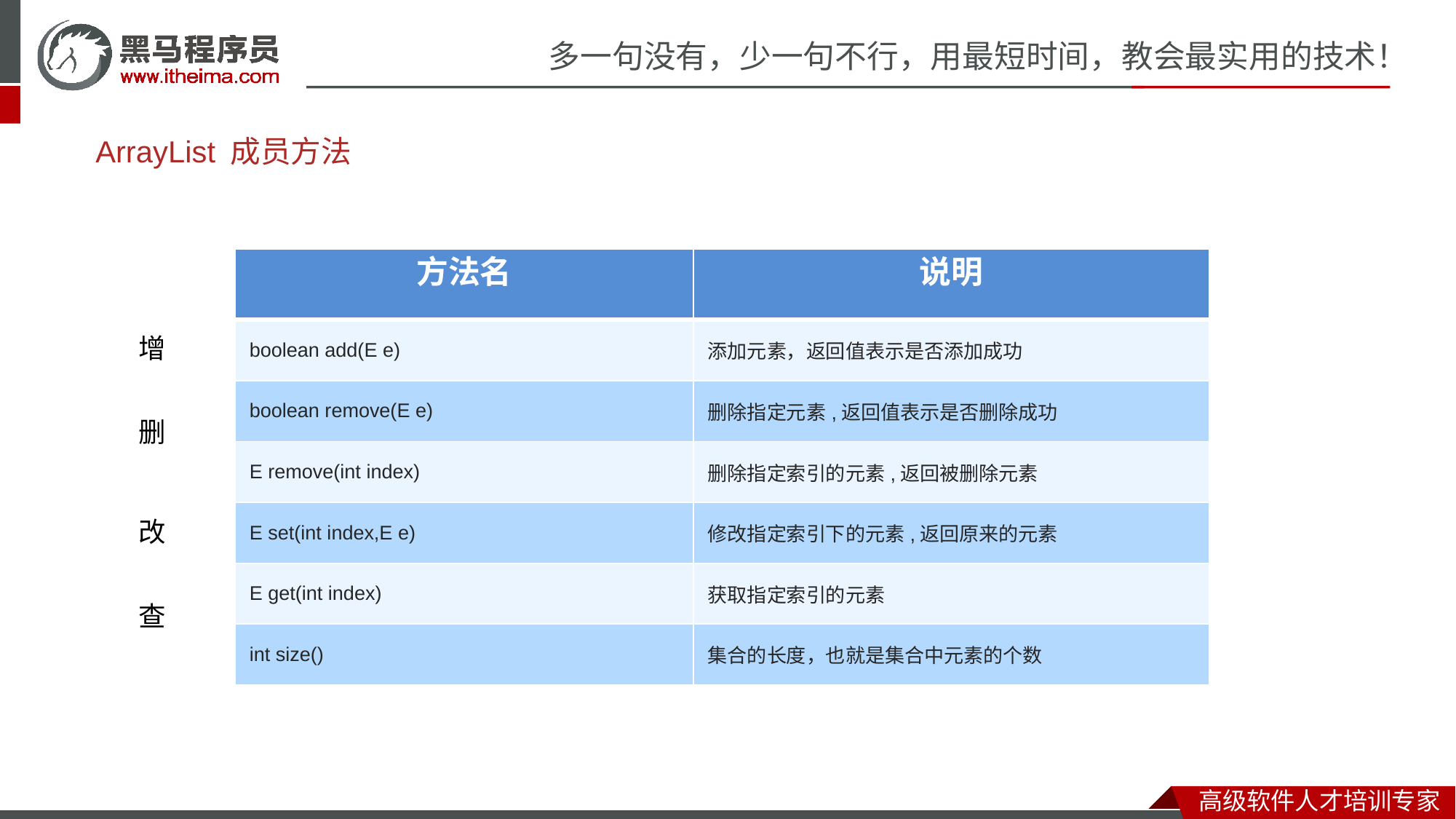

ArrayList
成员方法
| 方法名 | 说明 |
| --- | --- |
| boolean add(E e) | 添加元素，返回值表示是否添加成功 |
| boolean remove(E e) | 删除指定元素,返回值表示是否删除成功 |
| E remove(int index) | 删除指定索引的元素,返回被删除元素 |
| E set(int index,E e) | 修改指定索引下的元素,返回原来的元素 |
| E get(int index) | 获取指定索引的元素 |
| int size() | 集合的长度，也就是集合中元素的个数 |
增
删
改
查